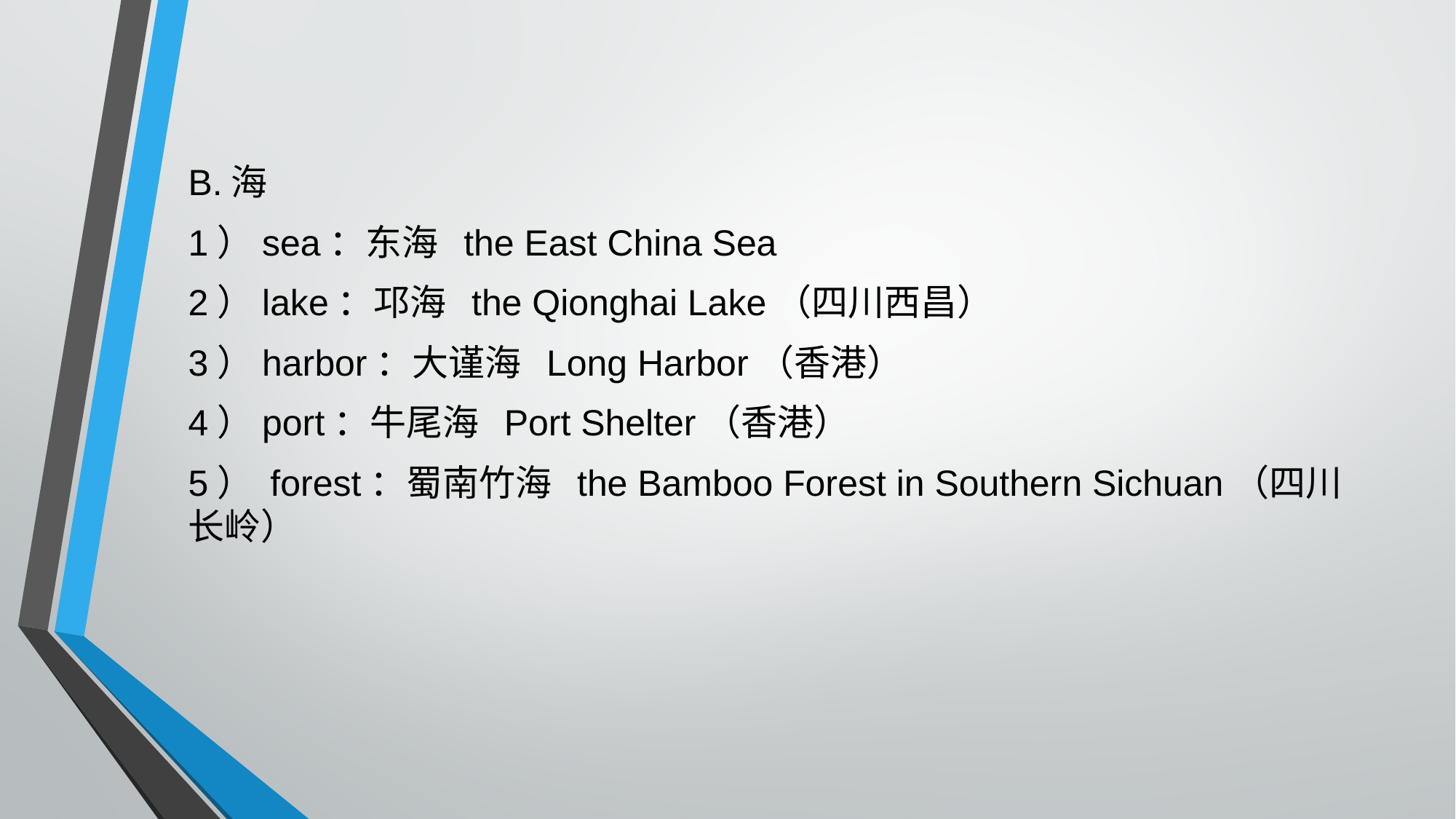

B.海
1）sea：东海  the East China Sea
2）lake：邛海  the Qionghai Lake（四川西昌）
3）harbor：大谨海  Long Harbor（香港）
4）port：牛尾海  Port Shelter（香港）
5） forest：蜀南竹海  the Bamboo Forest in Southern Sichuan（四川长岭）